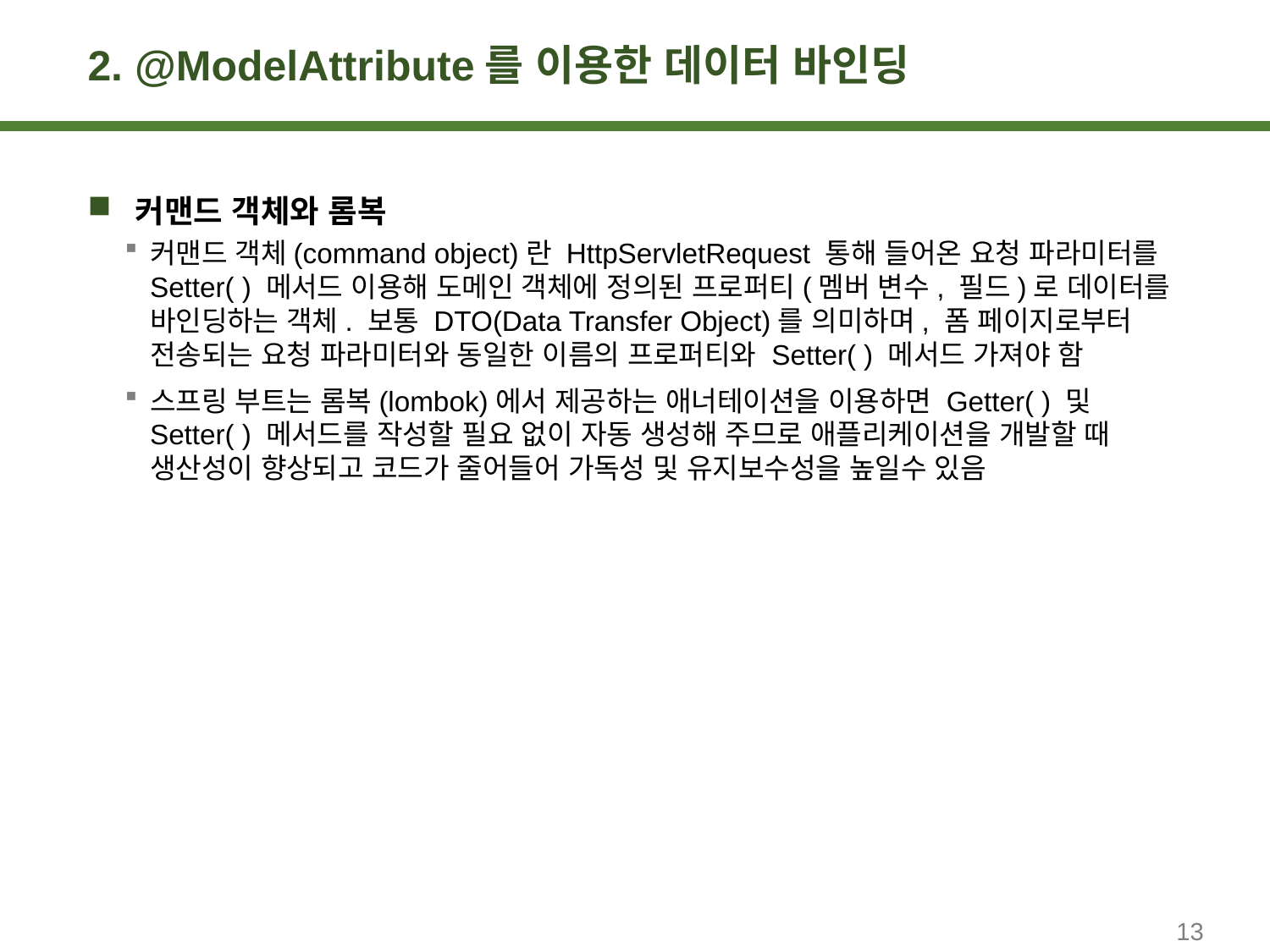

# 2. @ModelAttribute를 이용한 데이터 바인딩
커맨드 객체와 롬복
커맨드 객체(command object)란 HttpServletRequest 통해 들어온 요청 파라미터를 Setter( ) 메서드 이용해 도메인 객체에 정의된 프로퍼티(멤버 변수, 필드)로 데이터를 바인딩하는 객체. 보통 DTO(Data Transfer Object)를 의미하며, 폼 페이지로부터 전송되는 요청 파라미터와 동일한 이름의 프로퍼티와 Setter( ) 메서드 가져야 함
스프링 부트는 롬복(lombok)에서 제공하는 애너테이션을 이용하면 Getter( ) 및 Setter( ) 메서드를 작성할 필요 없이 자동 생성해 주므로 애플리케이션을 개발할 때 생산성이 향상되고 코드가 줄어들어 가독성 및 유지보수성을 높일수 있음